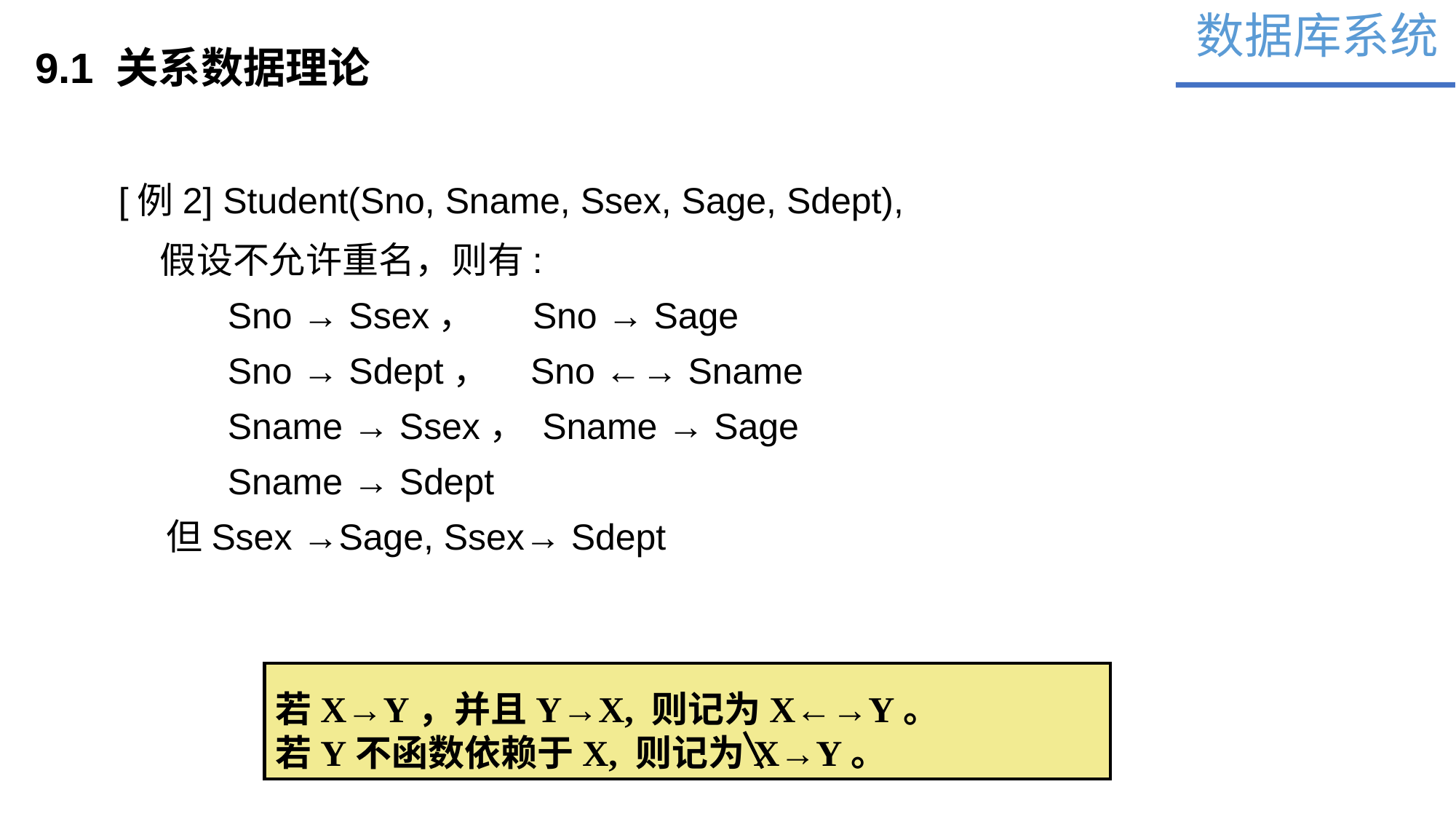

数据库系统
9.1 关系数据理论

[例2] Student(Sno, Sname, Ssex, Sage, Sdept),
    假设不允许重名，则有:
	Sno → Ssex，      Sno → Sage
	Sno → Sdept，    Sno ←→ Sname
	Sname → Ssex， Sname → Sage
	Sname → Sdept
但Ssex →Sage, Ssex→ Sdept
若X→Y，并且Y→X, 则记为X←→Y。
若Y不函数依赖于X, 则记为X→Y。